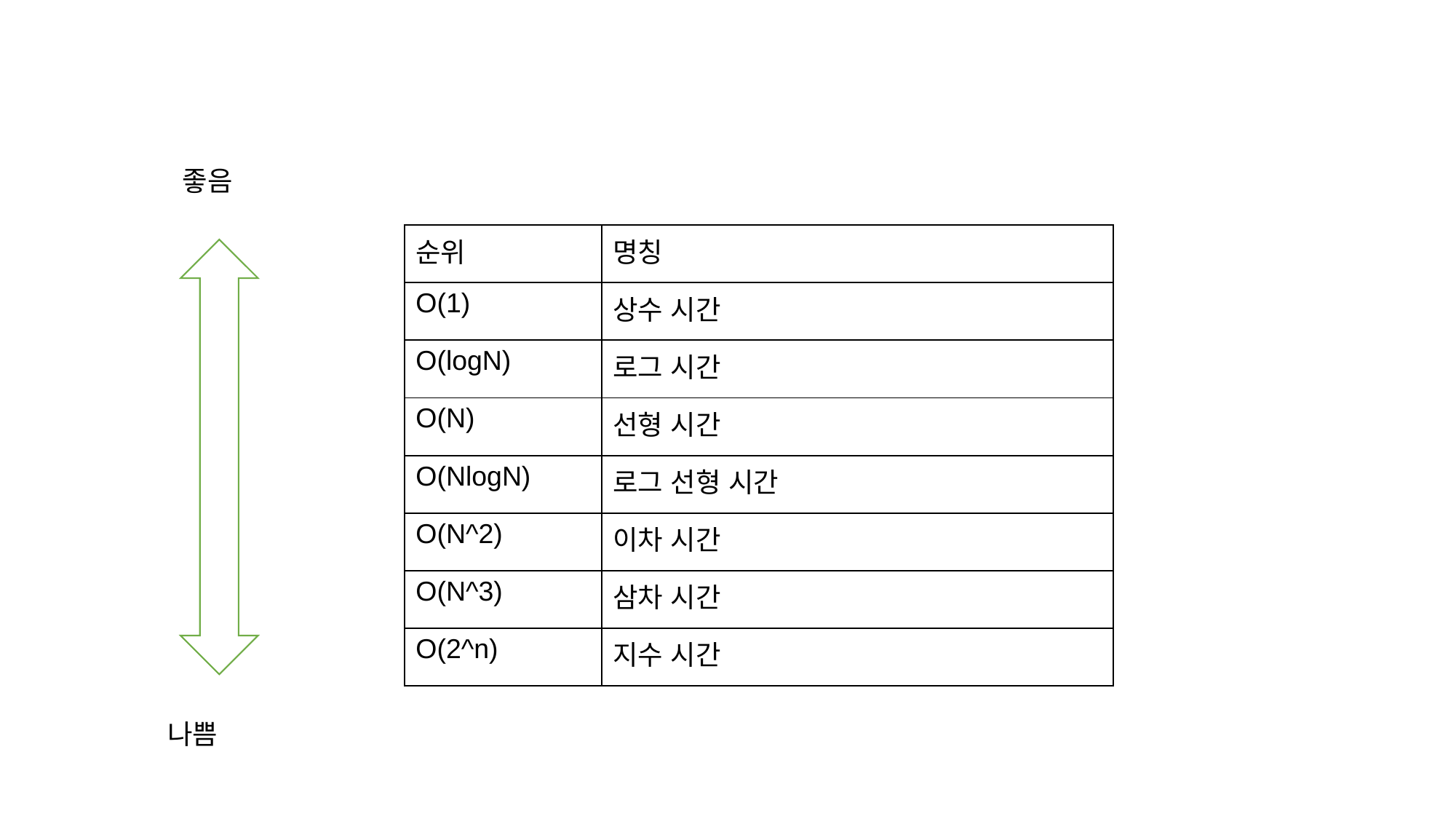

좋음
| 순위 | 명칭 |
| --- | --- |
| O(1) | 상수 시간 |
| O(logN) | 로그 시간 |
| O(N) | 선형 시간 |
| O(NlogN) | 로그 선형 시간 |
| O(N^2) | 이차 시간 |
| O(N^3) | 삼차 시간 |
| O(2^n) | 지수 시간 |

나쁨